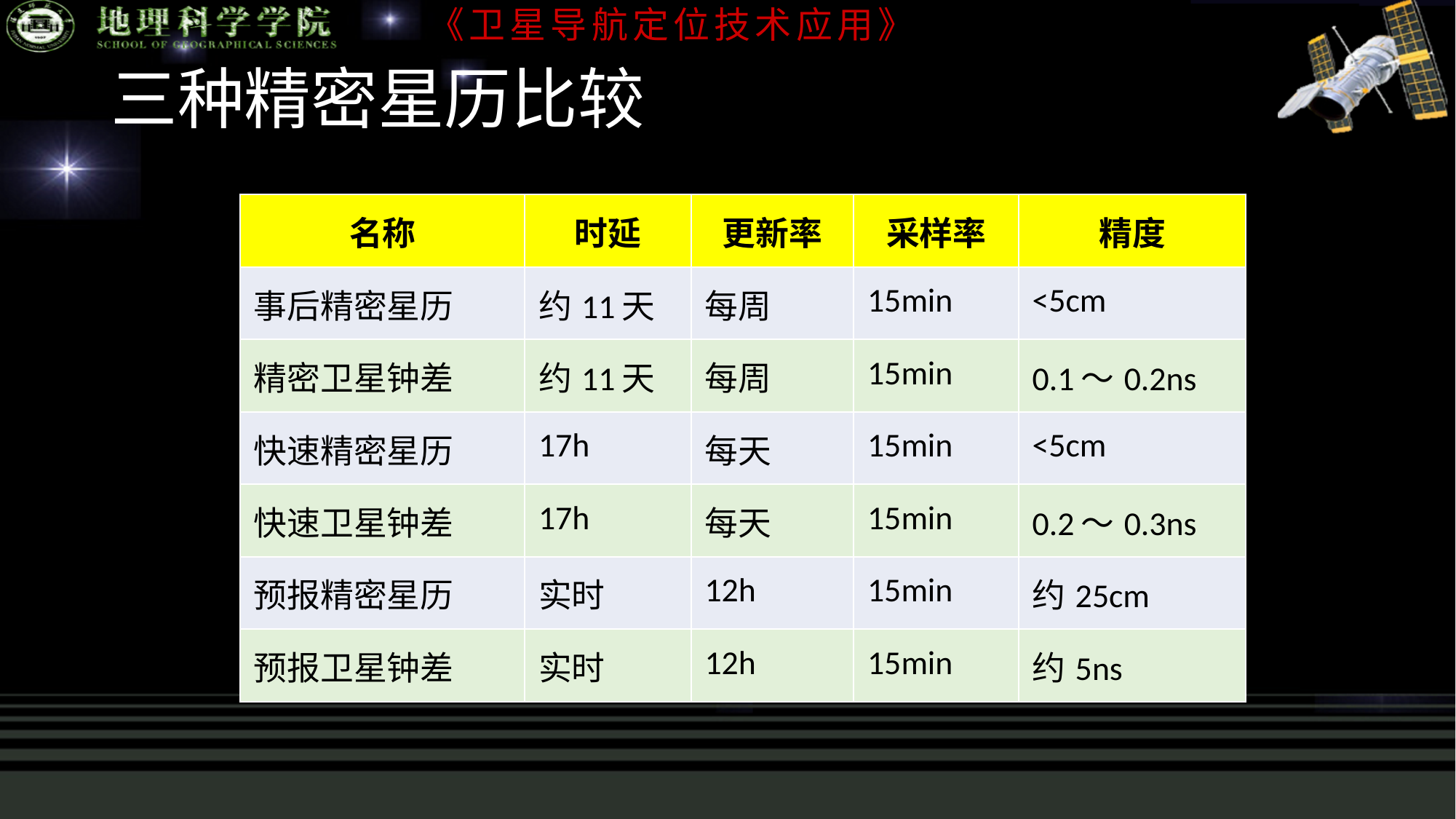

# 三种精密星历比较
| 名称 | 时延 | 更新率 | 采样率 | 精度 |
| --- | --- | --- | --- | --- |
| 事后精密星历 | 约11天 | 每周 | 15min | <5cm |
| 精密卫星钟差 | 约11天 | 每周 | 15min | 0.1～0.2ns |
| 快速精密星历 | 17h | 每天 | 15min | <5cm |
| 快速卫星钟差 | 17h | 每天 | 15min | 0.2～0.3ns |
| 预报精密星历 | 实时 | 12h | 15min | 约25cm |
| 预报卫星钟差 | 实时 | 12h | 15min | 约5ns |